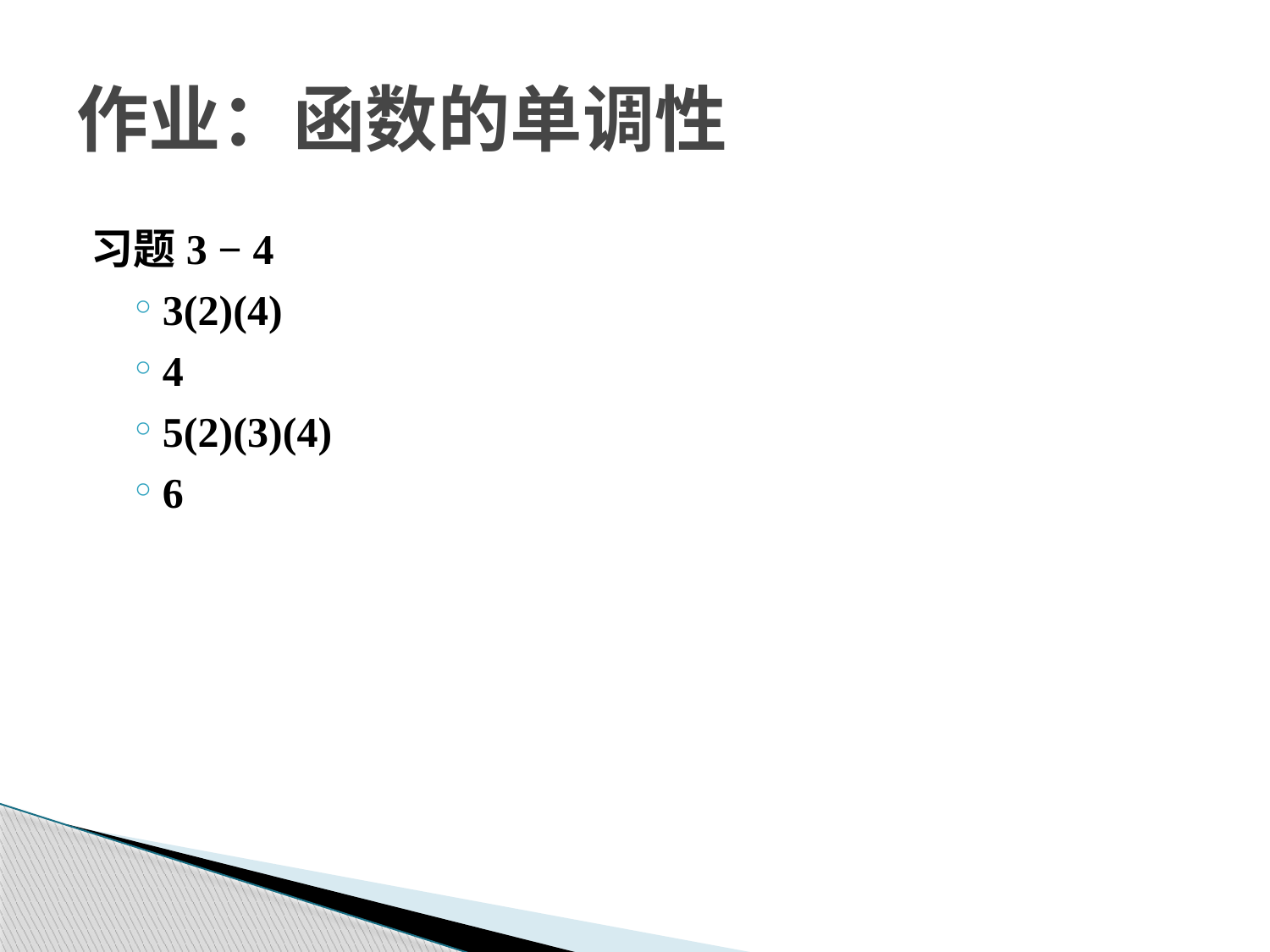

作业：函数的单调性
习题3 − 4
3(2)(4)
4
5(2)(3)(4)
6